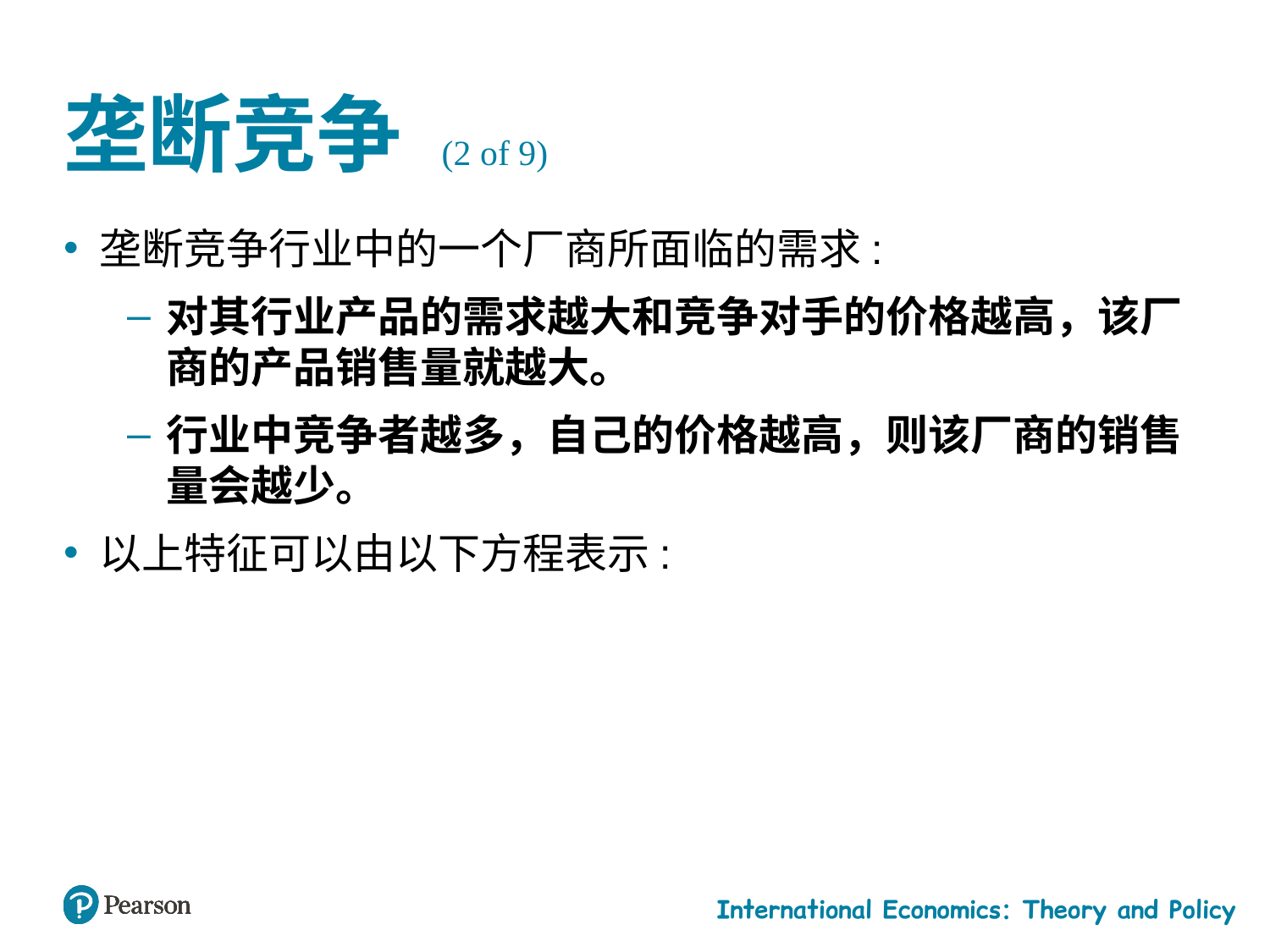

# 垄断竞争 (2 of 9)
垄断竞争行业中的一个厂商所面临的需求:
对其行业产品的需求越大和竞争对手的价格越高，该厂商的产品销售量就越大。
行业中竞争者越多，自己的价格越高，则该厂商的销售量会越少。
以上特征可以由以下方程表示: